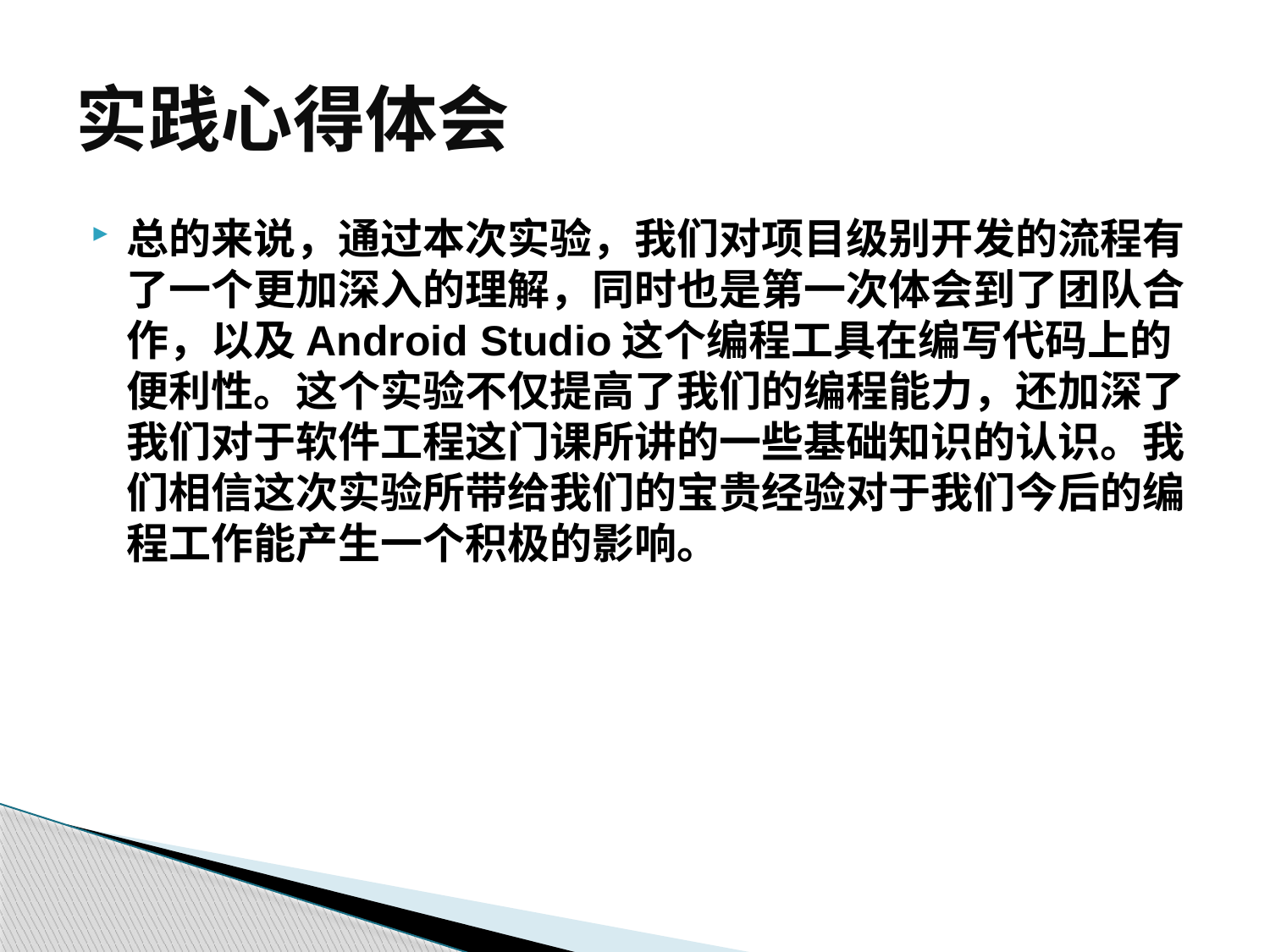

# 实践心得体会
总的来说，通过本次实验，我们对项目级别开发的流程有了一个更加深入的理解，同时也是第一次体会到了团队合作，以及Android Studio这个编程工具在编写代码上的便利性。这个实验不仅提高了我们的编程能力，还加深了我们对于软件工程这门课所讲的一些基础知识的认识。我们相信这次实验所带给我们的宝贵经验对于我们今后的编程工作能产生一个积极的影响。